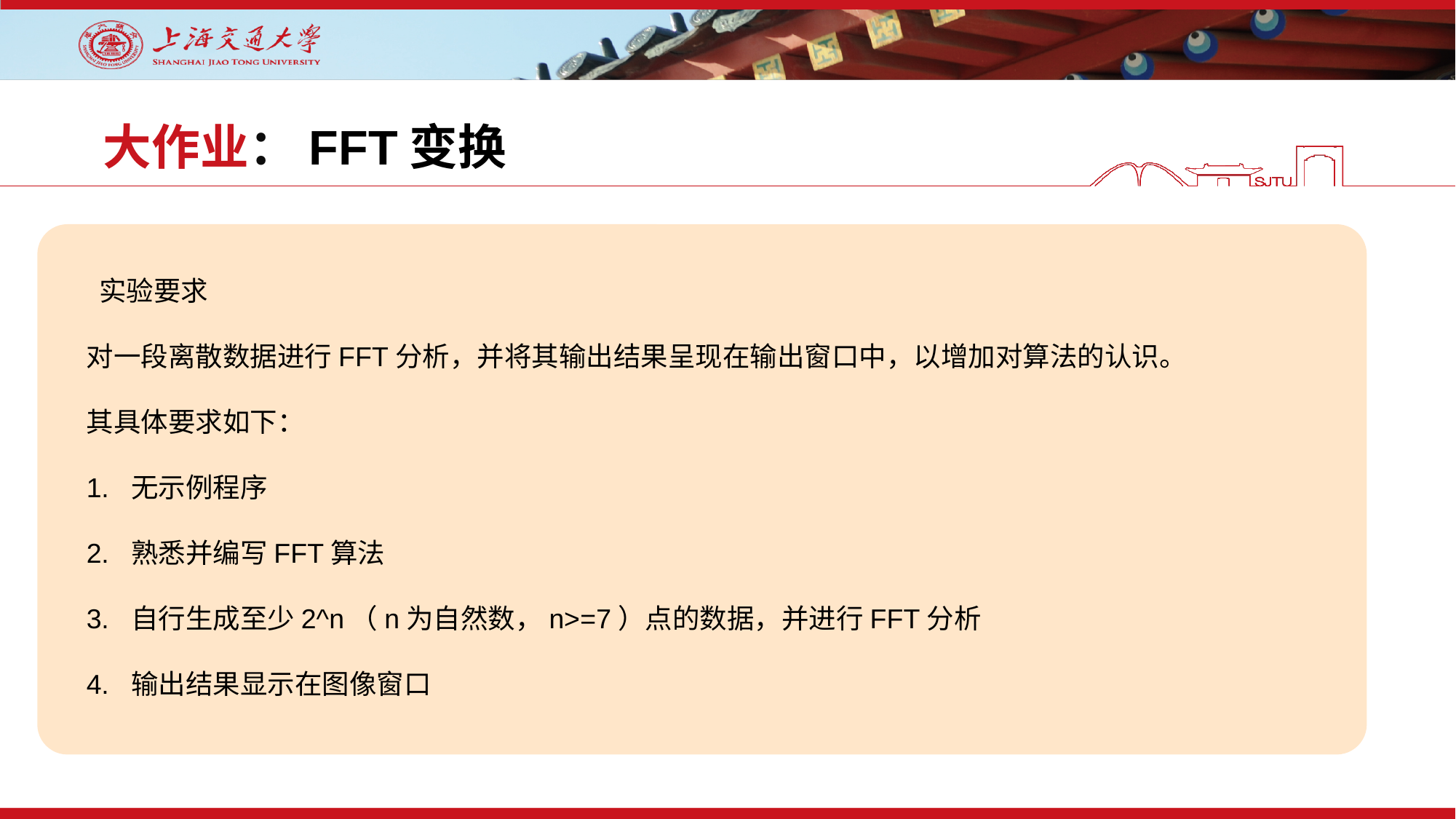

大作业：FFT变换

 实验要求
对一段离散数据进行FFT分析，并将其输出结果呈现在输出窗口中，以增加对算法的认识。
其具体要求如下：
1.  无示例程序
2.  熟悉并编写FFT算法
3.  自行生成至少2^n（n为自然数，n>=7）点的数据，并进行FFT分析
4.  输出结果显示在图像窗口